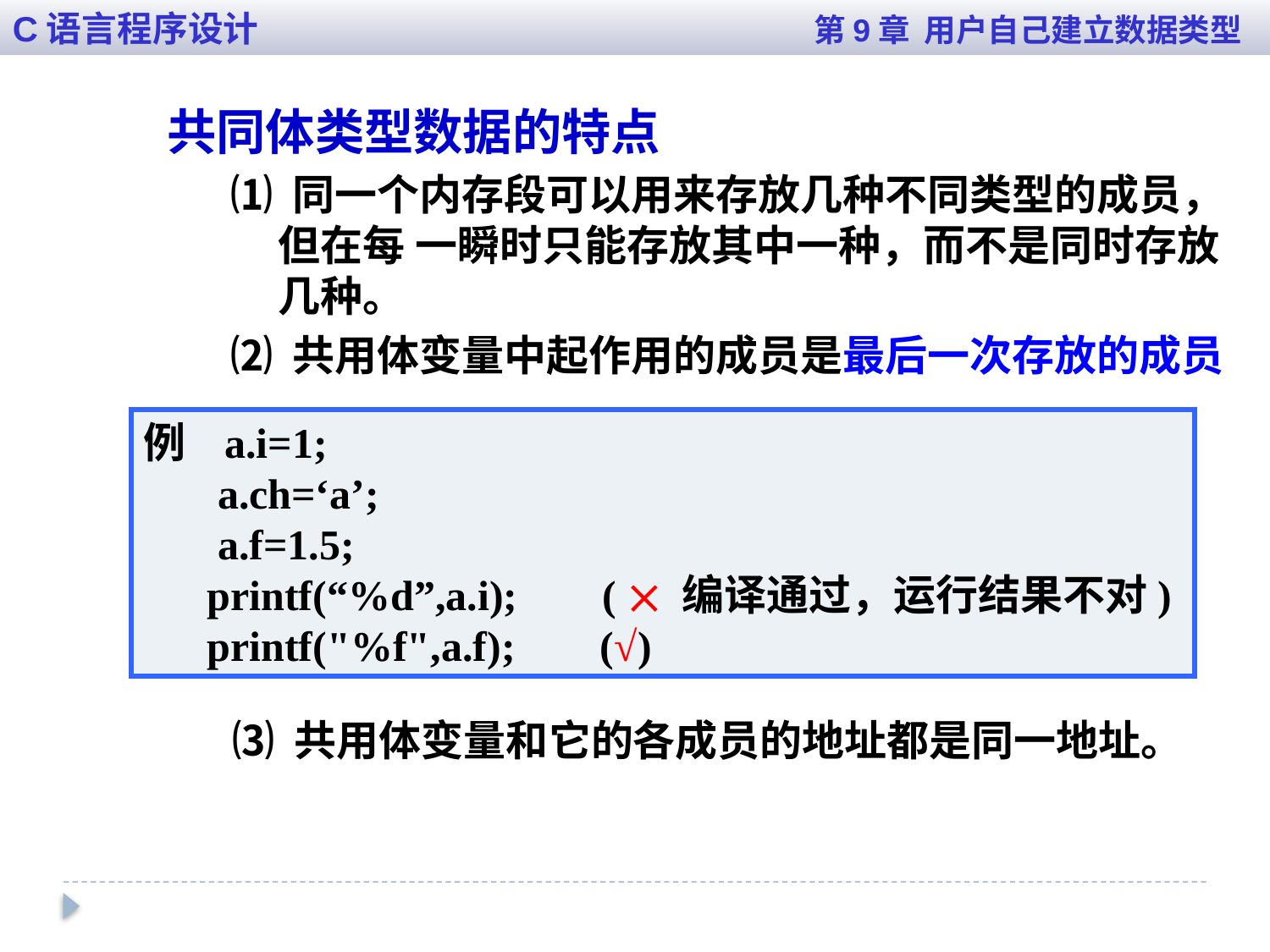

C语言程序设计                                                                     第9章  用户自己建立数据类型
共同体类型数据的特点
⑴ 同一个内存段可以用来存放几种不同类型的成员，但在每 一瞬时只能存放其中一种，而不是同时存放几种。
⑵ 共用体变量中起作用的成员是最后一次存放的成员
例   a.i=1;
       a.ch=‘a’;
       a.f=1.5;
      printf(“%d”,a.i);        ( × 编译通过，运行结果不对)
      printf("%f",a.f);        (√)
⑶ 共用体变量和它的各成员的地址都是同一地址。